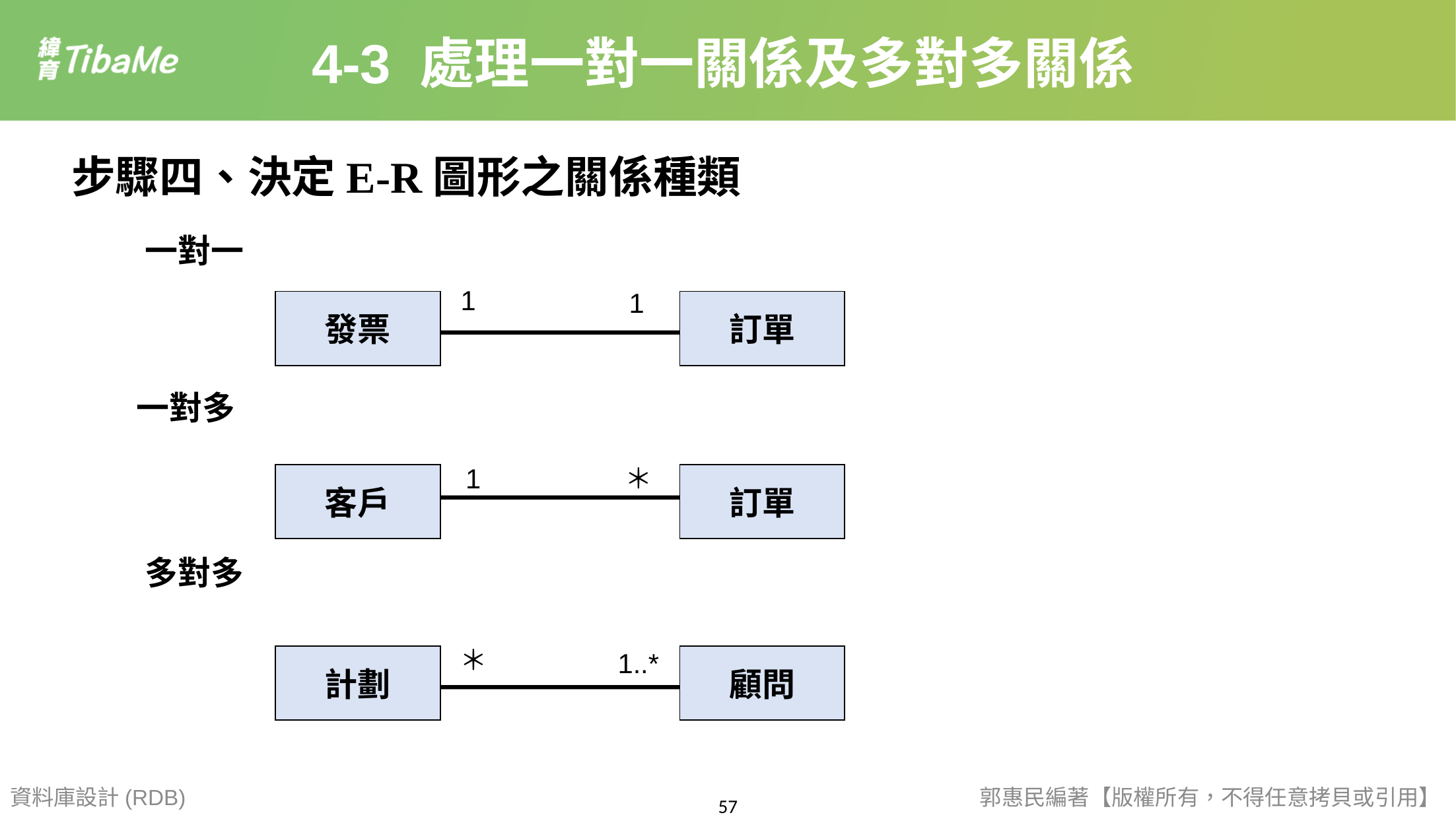

4-3 處理一對一關係及多對多關係
步驟四、決定E-R圖形之關係種類
一對一
1
1
發票
訂單

一對多
1
＊
客戶
訂單

多對多
＊
1..*
計劃
顧問

資料庫設計(RDB)
郭惠民編著【版權所有，不得任意拷貝或引用】